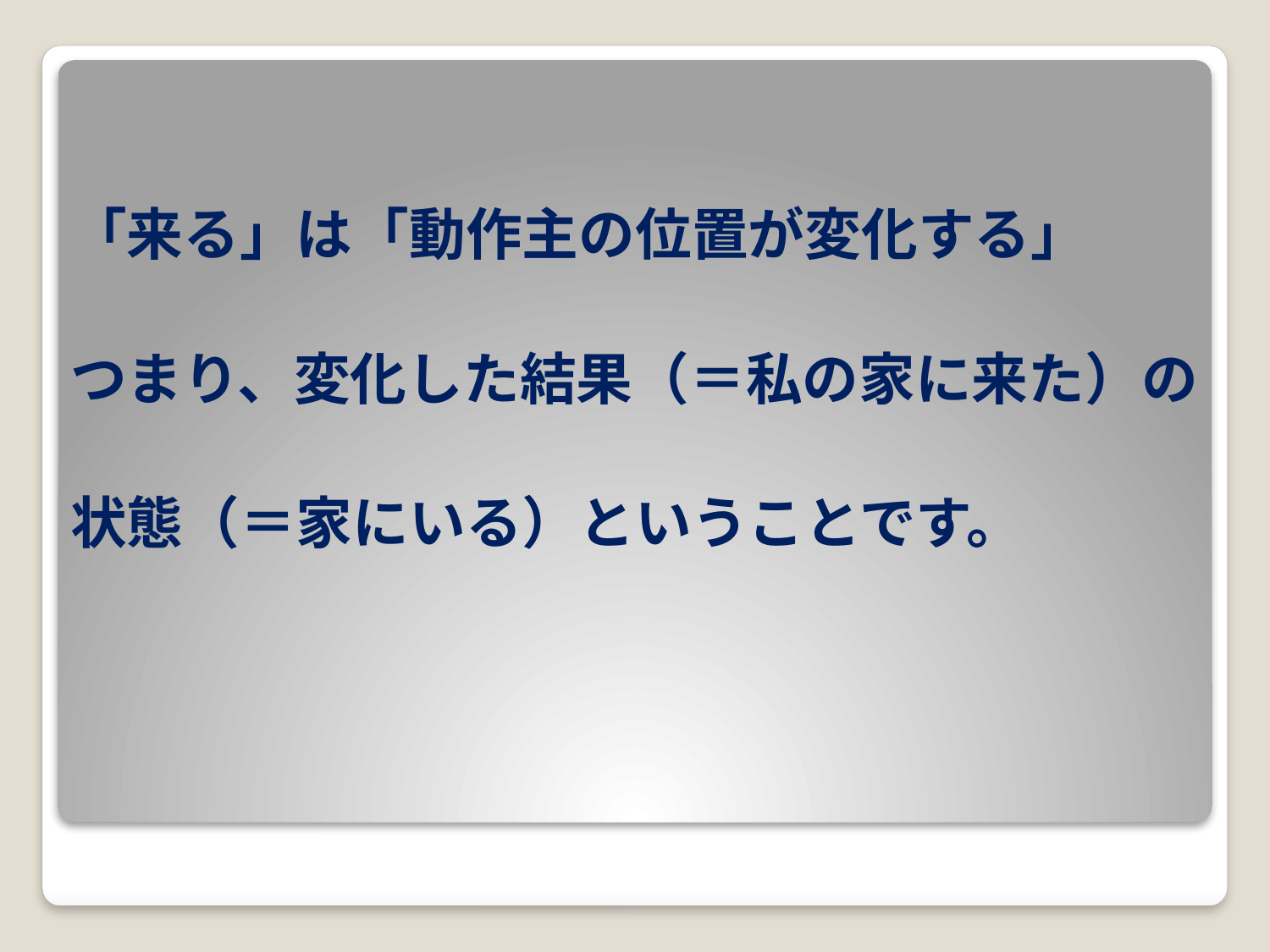

「来る」は「動作主の位置が変化する」

つまり、変化した結果（＝私の家に来た）の

状態（＝家にいる）ということです。

#